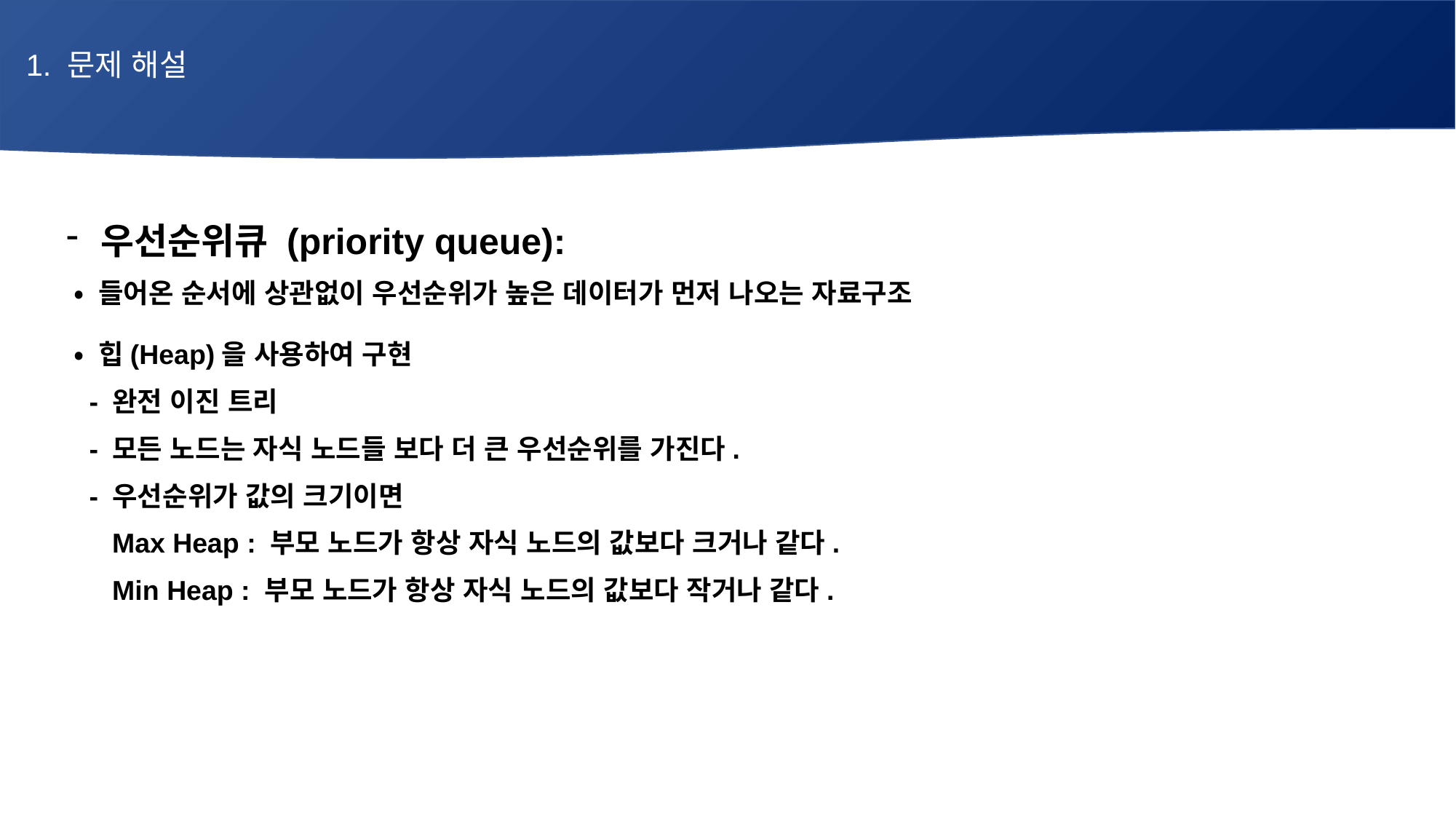

1. 문제 해설
# 매주 1 과제 LV2
우선순위큐 (priority queue):
 • 들어온 순서에 상관없이 우선순위가 높은 데이터가 먼저 나오는 자료구조

 • 힙(Heap)을 사용하여 구현
   - 완전 이진 트리
   - 모든 노드는 자식 노드들 보다 더 큰 우선순위를 가진다.
   - 우선순위가 값의 크기이면
      Max Heap : 부모 노드가 항상 자식 노드의 값보다 크거나 같다.
      Min Heap : 부모 노드가 항상 자식 노드의 값보다 작거나 같다.